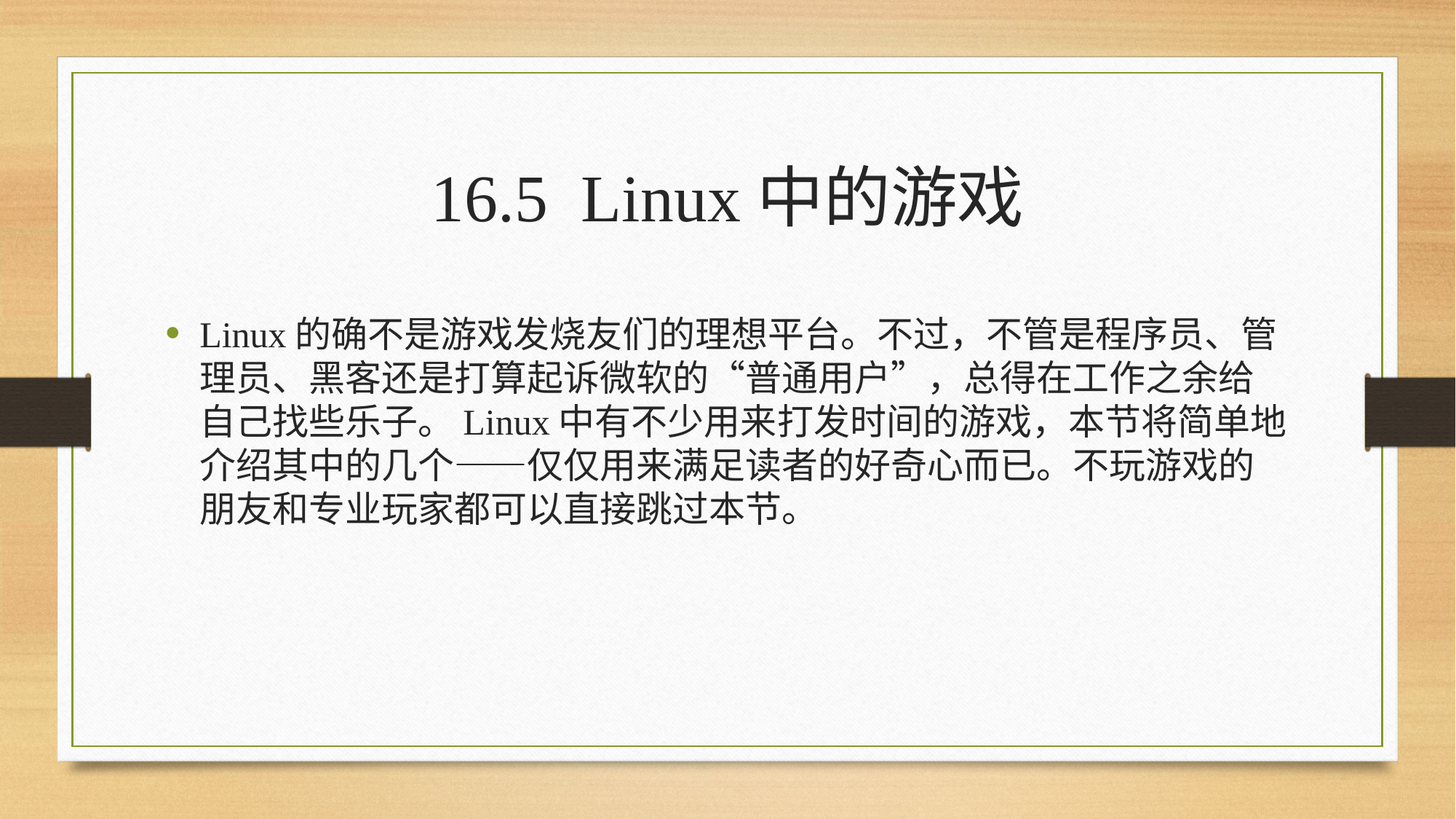

# 16.5  Linux中的游戏
Linux的确不是游戏发烧友们的理想平台。不过，不管是程序员、管理员、黑客还是打算起诉微软的“普通用户”，总得在工作之余给自己找些乐子。Linux中有不少用来打发时间的游戏，本节将简单地介绍其中的几个——仅仅用来满足读者的好奇心而已。不玩游戏的朋友和专业玩家都可以直接跳过本节。